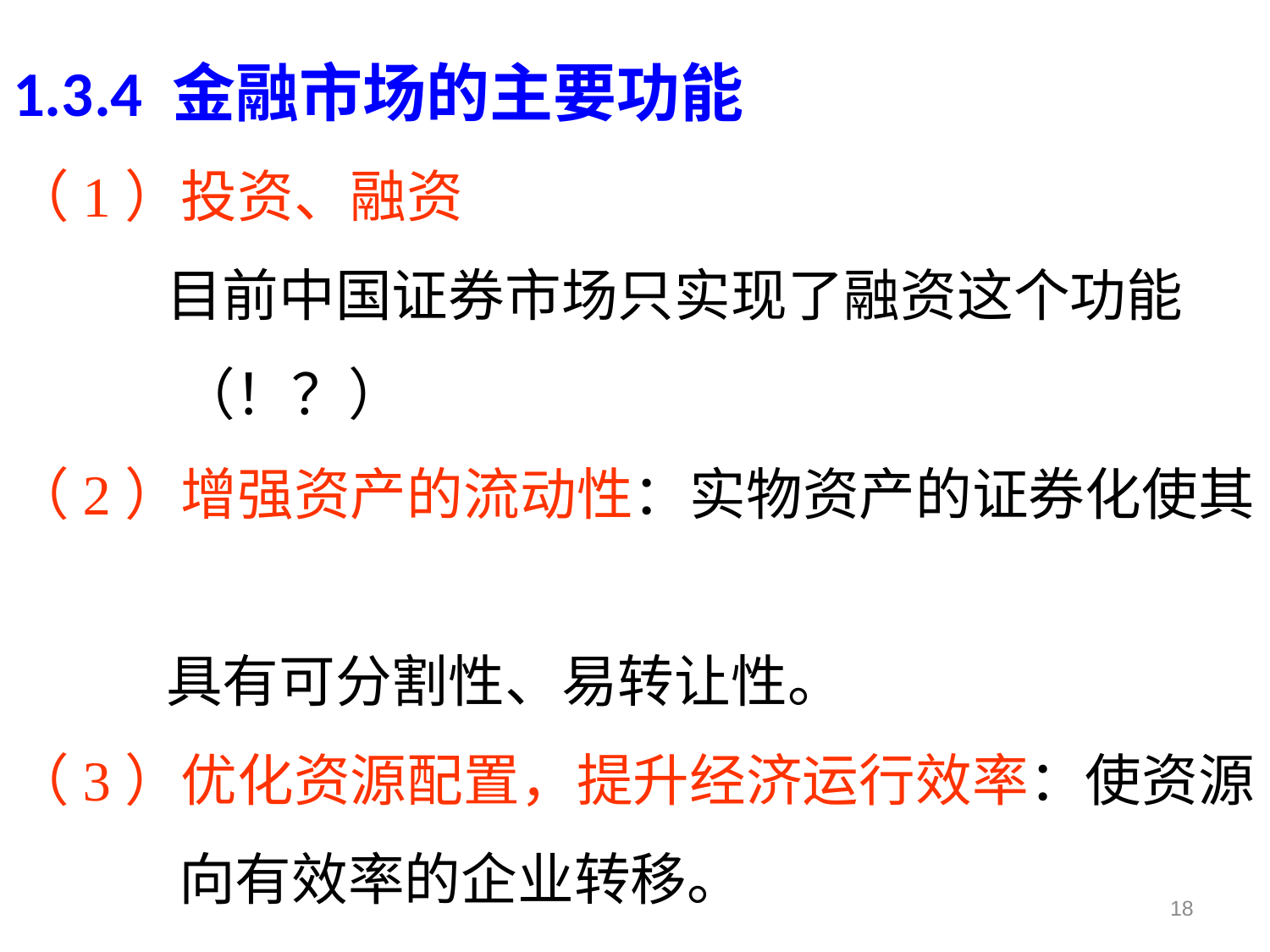

1.3.4 金融市场的主要功能
（1）投资、融资
           目前中国证券市场只实现了融资这个功能
            （！？）
（2）增强资产的流动性：实物资产的证券化使其
           具有可分割性、易转让性。
（3）优化资源配置，提升经济运行效率：使资源
            向有效率的企业转移。
18